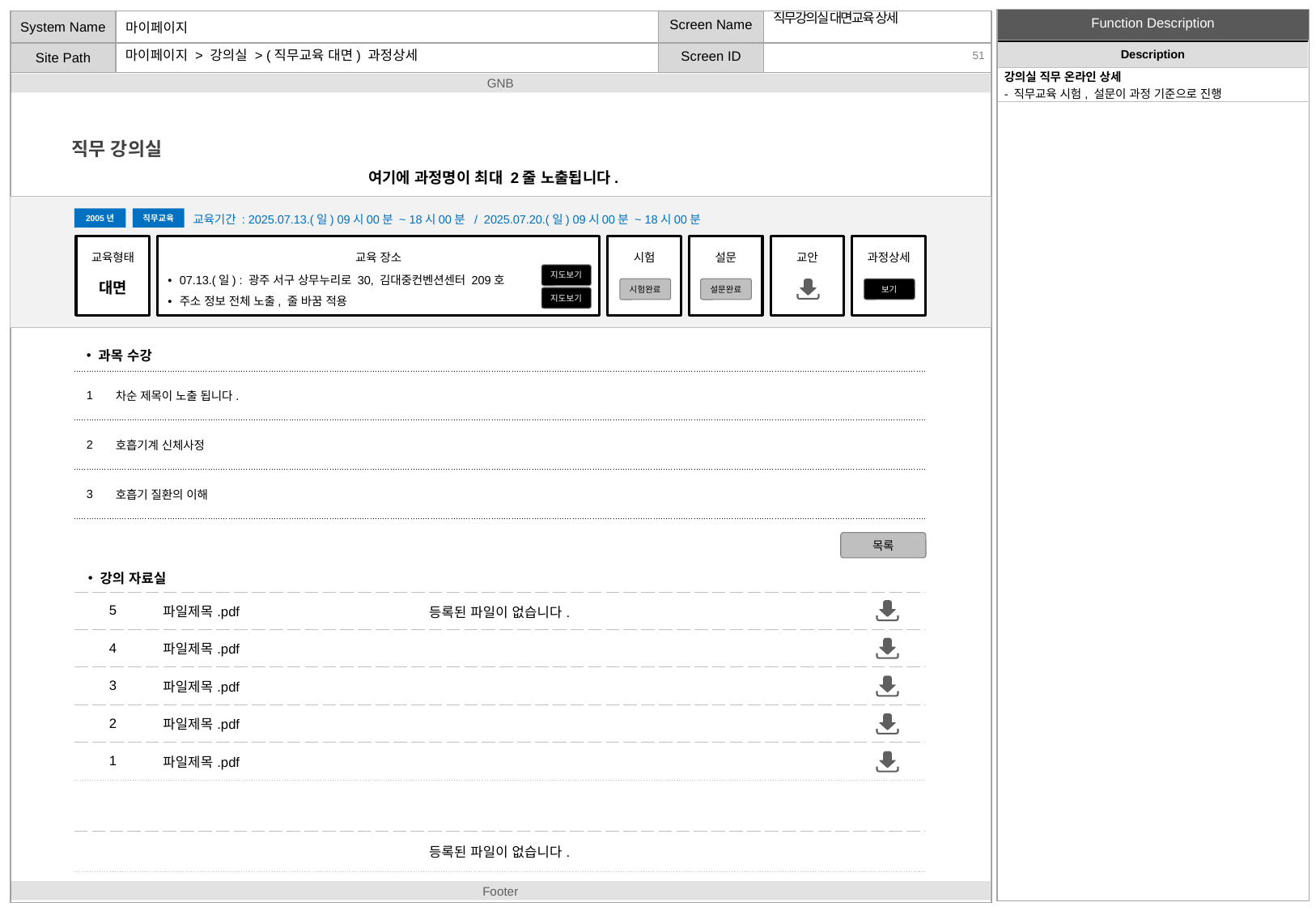

직무강의실 대면교육 상세
| Description |
| --- |
| 강의실 직무 온라인 상세 - 직무교육 시험, 설문이 과정 기준으로 진행 |

# 마이페이지 > 강의실 > (직무교육 대면) 과정상세
직무 강의실
여기에 과정명이 최대 2줄 노출됩니다.

교육기간 : 2025.07.13.(일) 09시00분 ~ 18시00분  /  2025.07.20.(일) 09시00분 ~ 18시00분
2005년
직무교육
교육형태

대면
교육 장소

시험
설문
교안
과정상세
07.13.(일) : 광주 서구 상무누리로 30, 김대중컨벤션센터 209호
주소 정보 전체 노출, 줄 바꿈 적용
지도보기
시험완료
설문완료
보기

지도보기
과목 수강
| 1 | 차순 제목이 노출 됩니다. |  |  |
| --- | --- | --- | --- |
| 2 | 호흡기계 신체사정 |  |  |
| 3 | 호흡기 질환의 이해 |  |  |
목록
강의 자료실
| 등록된 파일이 없습니다. |
| --- |
| 5 | 파일제목.pdf |  |
| --- | --- | --- |
| 4 | 파일제목.pdf |  |
| 3 | 파일제목.pdf |  |
| 2 | 파일제목.pdf |  |
| 1 | 파일제목.pdf |  |

| 등록된 파일이 없습니다. |
| --- |